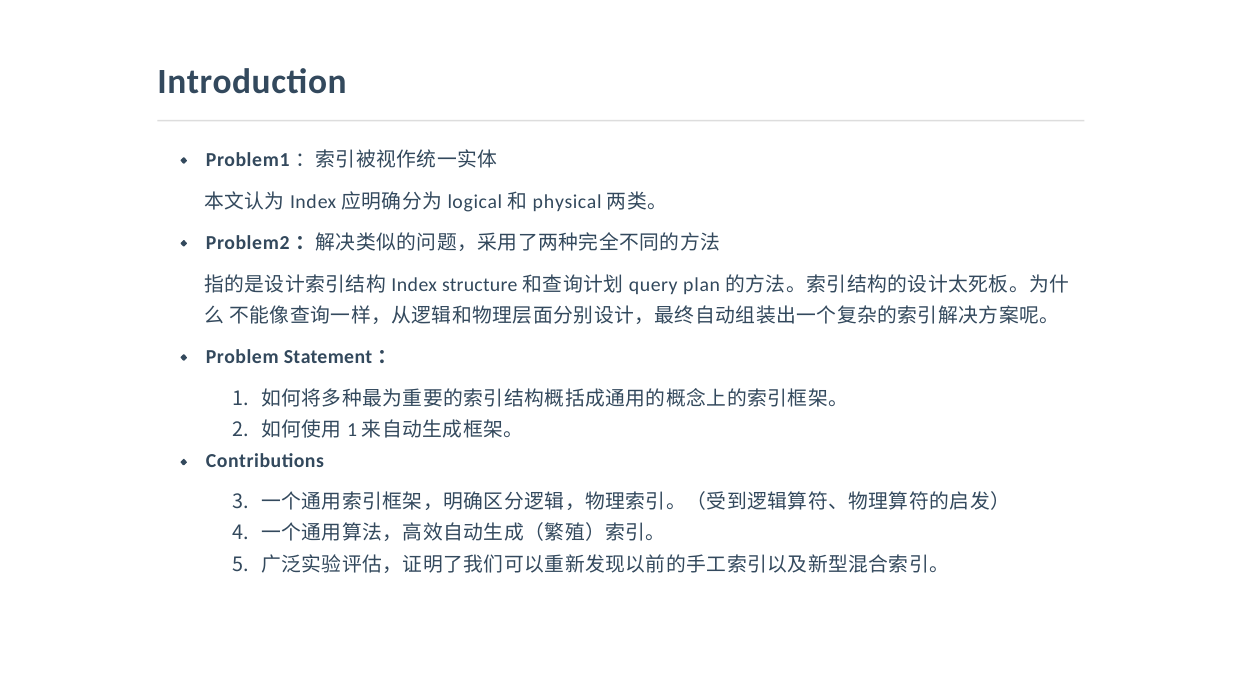

# Introduction
Problem1：索引被视作统一实体
本文认为Index应明确分为logical和physical两类。
Problem2：解决类似的问题，采用了两种完全不同的方法
指的是设计索引结构Index structure和查询计划query plan的方法。索引结构的设计太死板。为什么 不能像查询一样，从逻辑和物理层面分别设计，最终自动组装出一个复杂的索引解决方案呢。
Problem Statement：
如何将多种最为重要的索引结构概括成通用的概念上的索引框架。
如何使用1来自动生成框架。
Contributions
一个通用索引框架，明确区分逻辑，物理索引。（受到逻辑算符、物理算符的启发）
一个通用算法，高效自动生成（繁殖）索引。
广泛实验评估，证明了我们可以重新发现以前的手工索引以及新型混合索引。